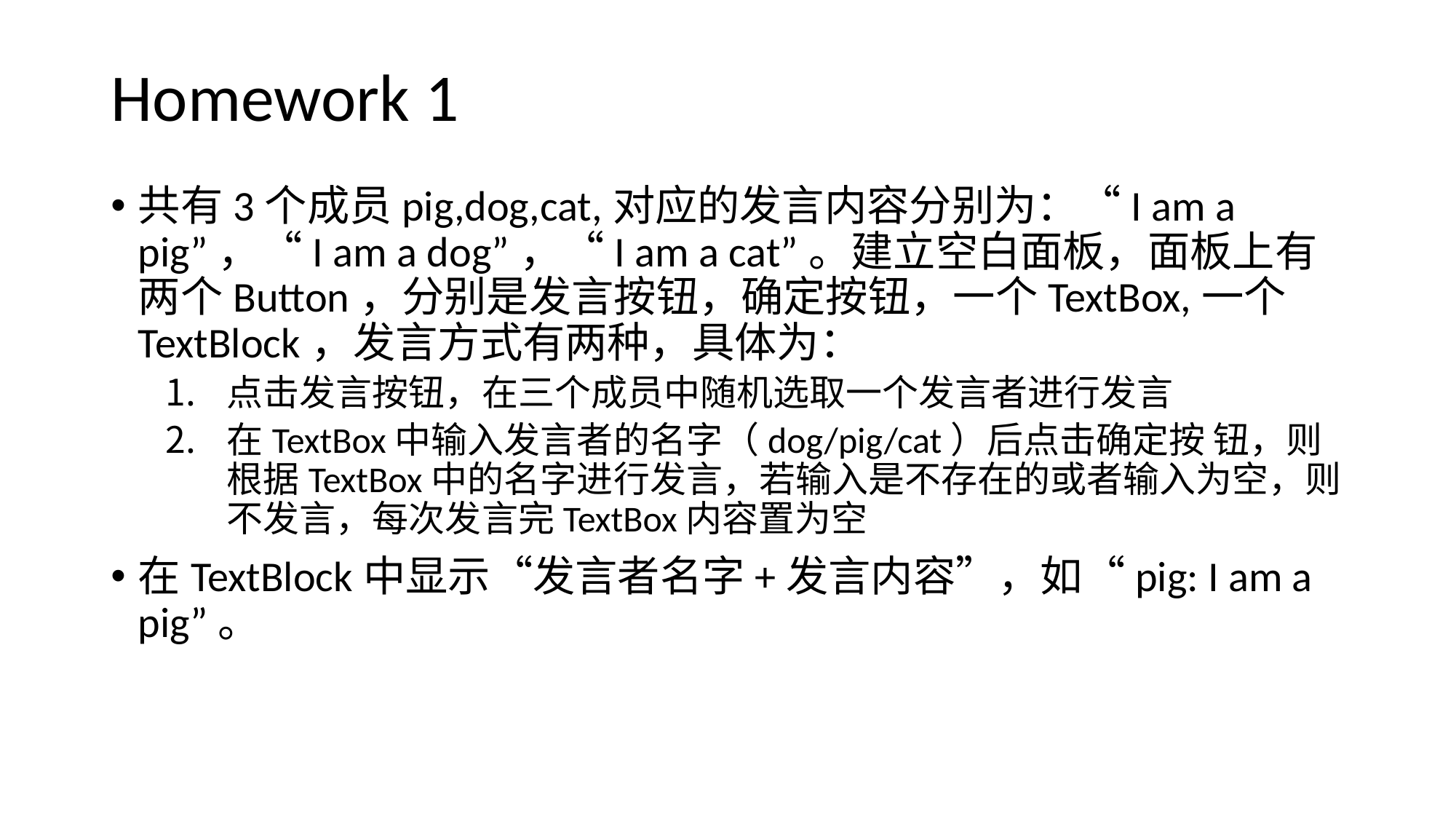

# Homework 1
共有3个成员pig,dog,cat,对应的发言内容分别为：“I am a pig”，“I am a dog”，“I am a cat”。建立空白面板，面板上有两个Button，分别是发言按钮，确定按钮，一个TextBox,一个TextBlock，发言方式有两种，具体为：
点击发言按钮，在三个成员中随机选取一个发言者进行发言
在TextBox中输入发言者的名字（dog/pig/cat）后点击确定按 钮，则根据TextBox中的名字进行发言，若输入是不存在的或者输入为空，则不发言，每次发言完TextBox内容置为空
在TextBlock中显示“发言者名字+发言内容”，如“pig: I am a pig”。